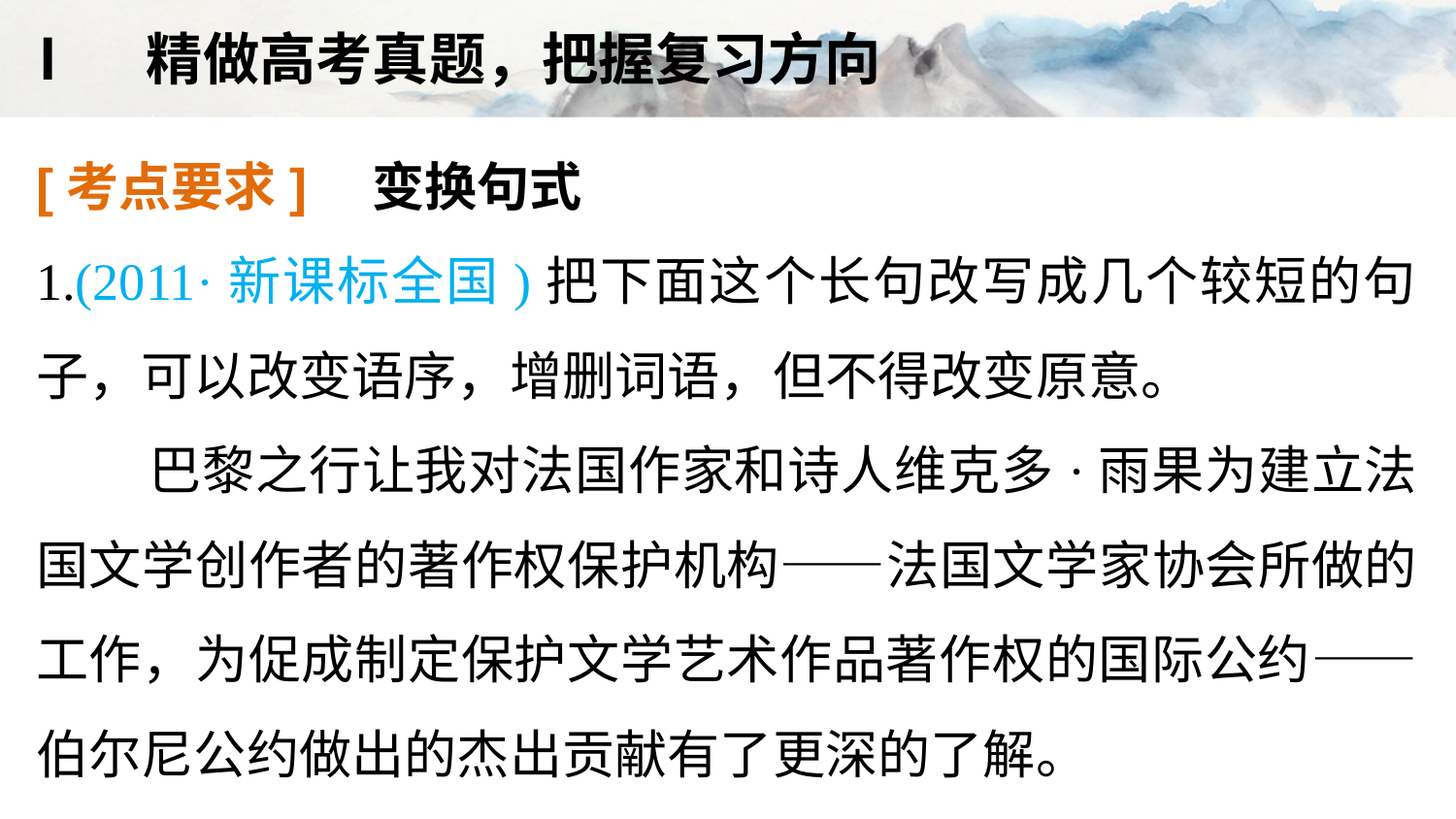

Ⅰ　精做高考真题，把握复习方向
[考点要求]　变换句式
1.(2011·新课标全国)把下面这个长句改写成几个较短的句子，可以改变语序，增删词语，但不得改变原意。
        巴黎之行让我对法国作家和诗人维克多·雨果为建立法国文学创作者的著作权保护机构——法国文学家协会所做的工作，为促成制定保护文学艺术作品著作权的国际公约——伯尔尼公约做出的杰出贡献有了更深的了解。